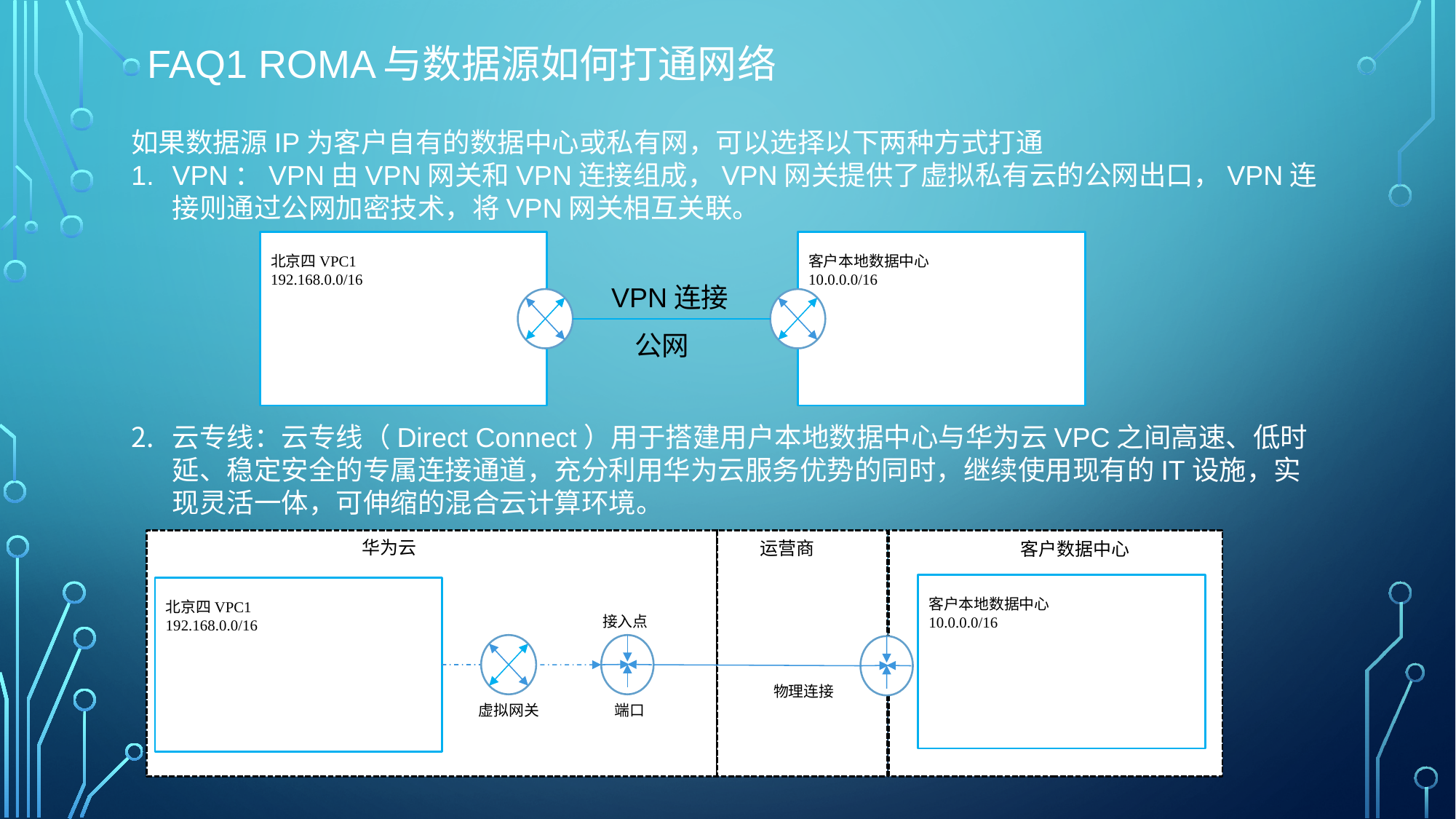

# FAQ1 ROMA与数据源如何打通网络
如果数据源IP为客户自有的数据中心或私有网，可以选择以下两种方式打通
VPN：VPN由VPN网关和VPN连接组成，VPN网关提供了虚拟私有云的公网出口，VPN连接则通过公网加密技术，将VPN网关相互关联。

云专线：云专线（Direct Connect）用于搭建用户本地数据中心与华为云VPC之间高速、低时延、稳定安全的专属连接通道，充分利用华为云服务优势的同时，继续使用现有的IT设施，实现灵活一体，可伸缩的混合云计算环境。

北京四VPC1
192.168.0.0/16
客户本地数据中心10.0.0.0/16
VPN连接

公网

华为云
运营商
客户数据中心

客户本地数据中心10.0.0.0/16
北京四VPC1
192.168.0.0/16
接入点

物理连接
端口
虚拟网关